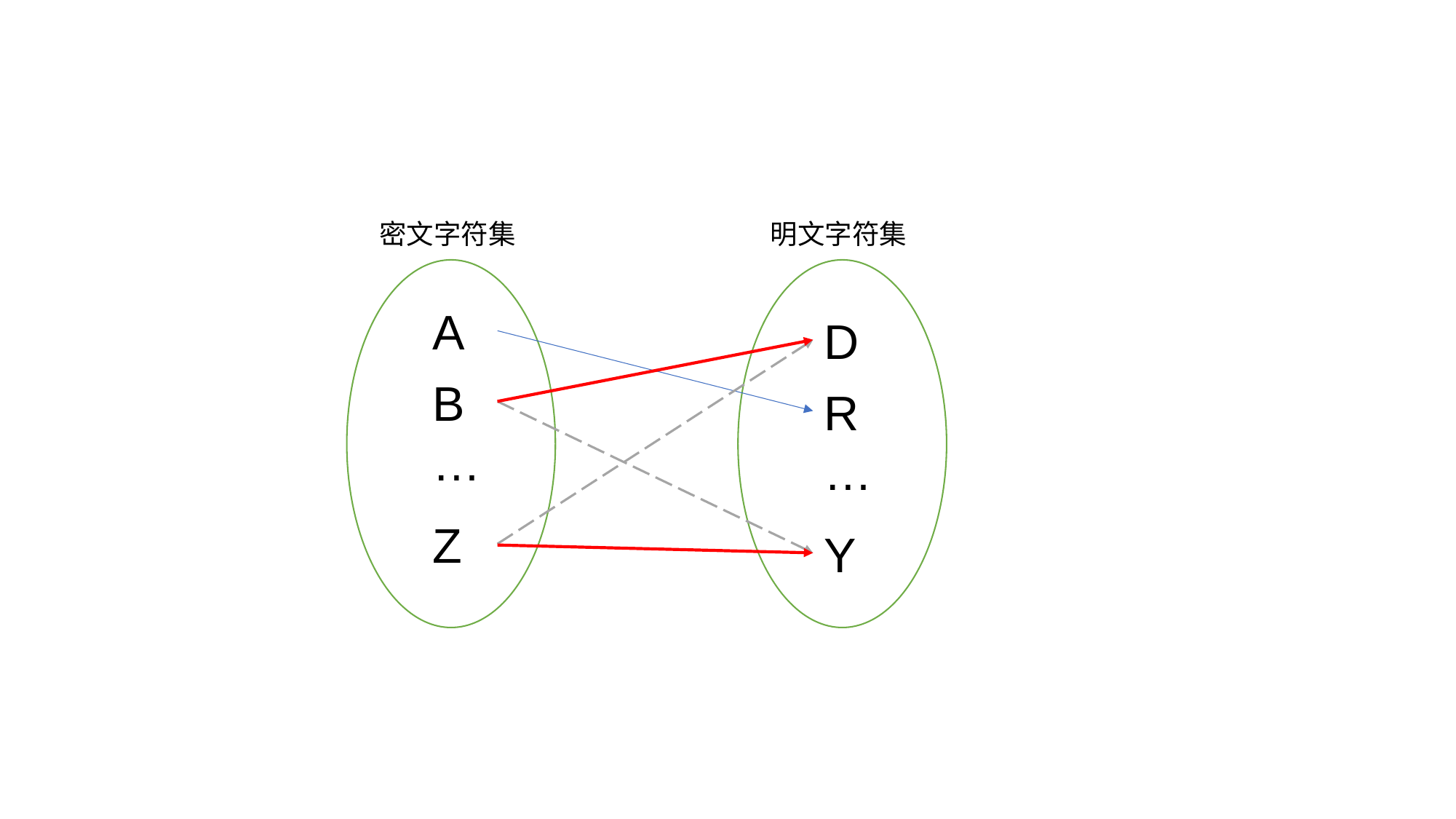

密文字符集
明文字符集

A
D
B
R
…
…
Z
Y